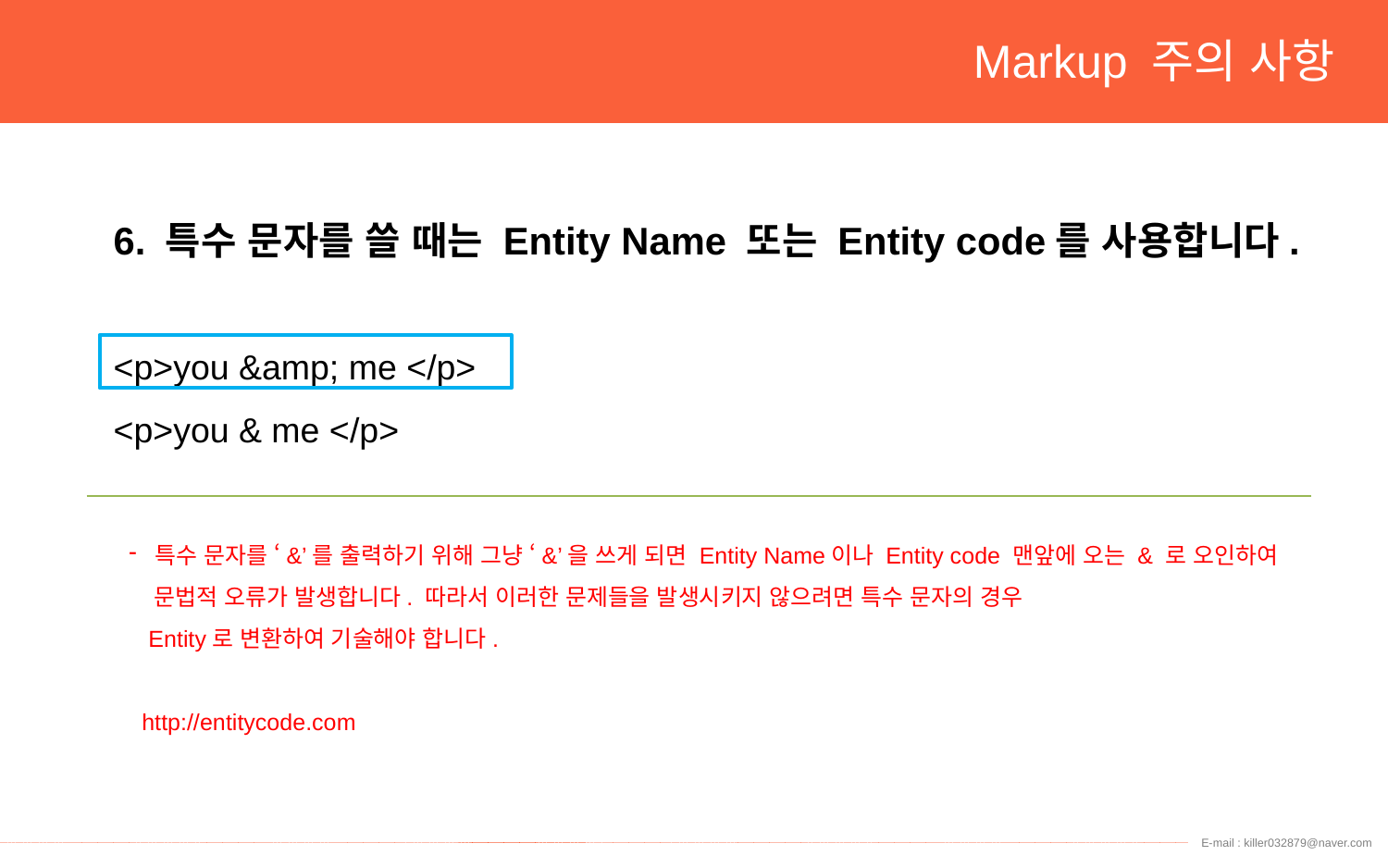

Markup 주의 사항
6. 특수 문자를 쓸 때는 Entity Name 또는 Entity code를 사용합니다.

<p>you &amp; me </p>
<p>you & me </p>

특수 문자를 ‘&’를 출력하기 위해 그냥 ‘&’을 쓰게 되면 Entity Name이나 Entity code 맨앞에 오는 & 로 오인하여
   문법적 오류가 발생합니다. 따라서 이러한 문제들을 발생시키지 않으려면 특수 문자의 경우
   Entity로 변환하여 기술해야 합니다.

  http://entitycode.com